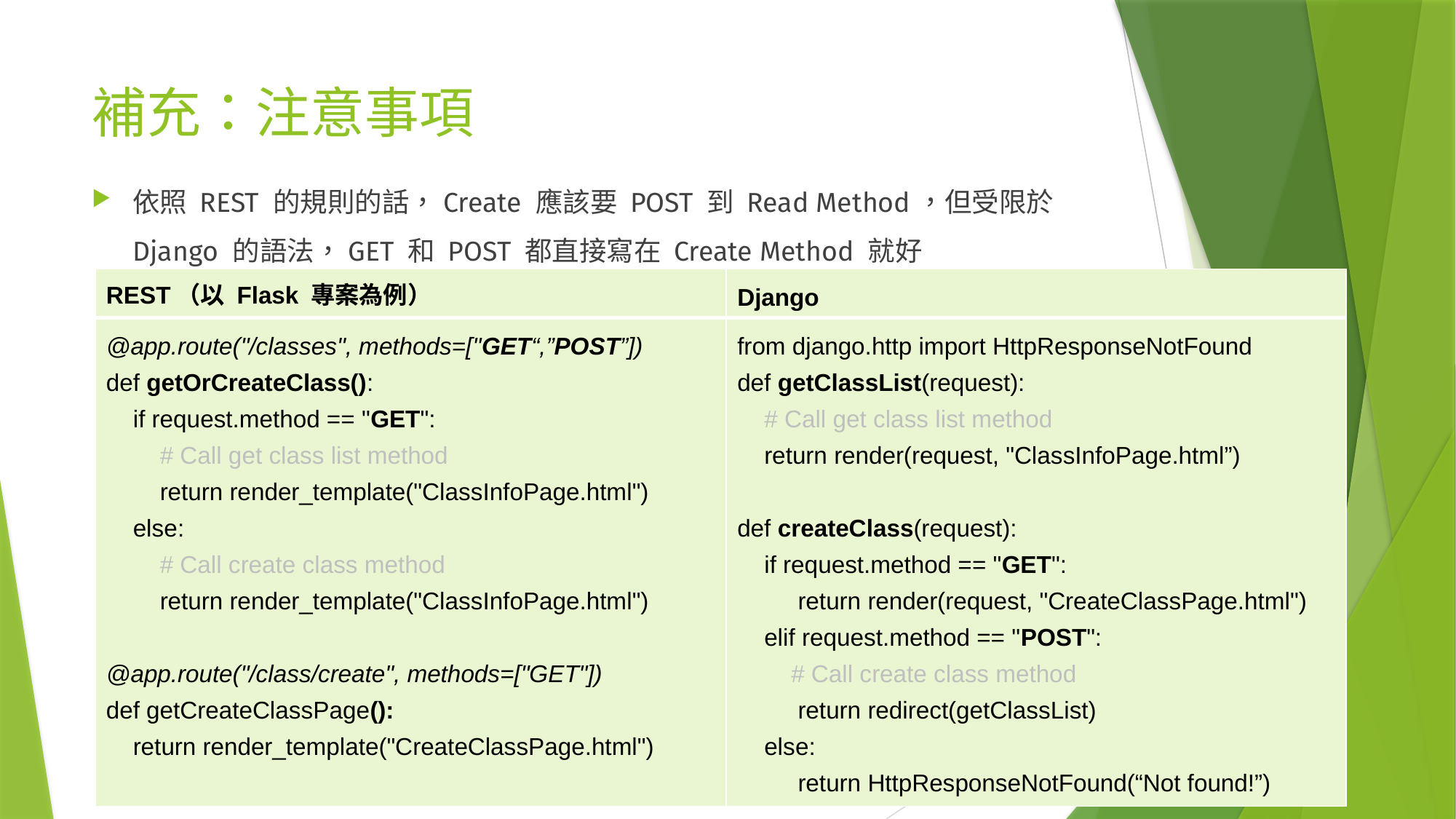

# 補充：注意事項
依照 REST 的規則的話，Create 應該要 POST 到 Read Method，但受限於 Django 的語法，GET 和 POST 都直接寫在 Create Method 就好

| REST（以 Flask 專案為例） | Django |
| --- | --- |
| @app.route("/classes", methods=["GET“,”POST”]) def getOrCreateClass(): if request.method == "GET": # Call get class list method return render\_template("ClassInfoPage.html") else: # Call create class method return render\_template("ClassInfoPage.html") @app.route("/class/create", methods=["GET"]) def getCreateClassPage(): return render\_template("CreateClassPage.html") | from django.http import HttpResponseNotFound def getClassList(request): # Call get class list method return render(request, "ClassInfoPage.html”) def createClass(request): if request.method == "GET": return render(request, "CreateClassPage.html") elif request.method == "POST": # Call create class method return redirect(getClassList) else: return HttpResponseNotFound(“Not found!”) |